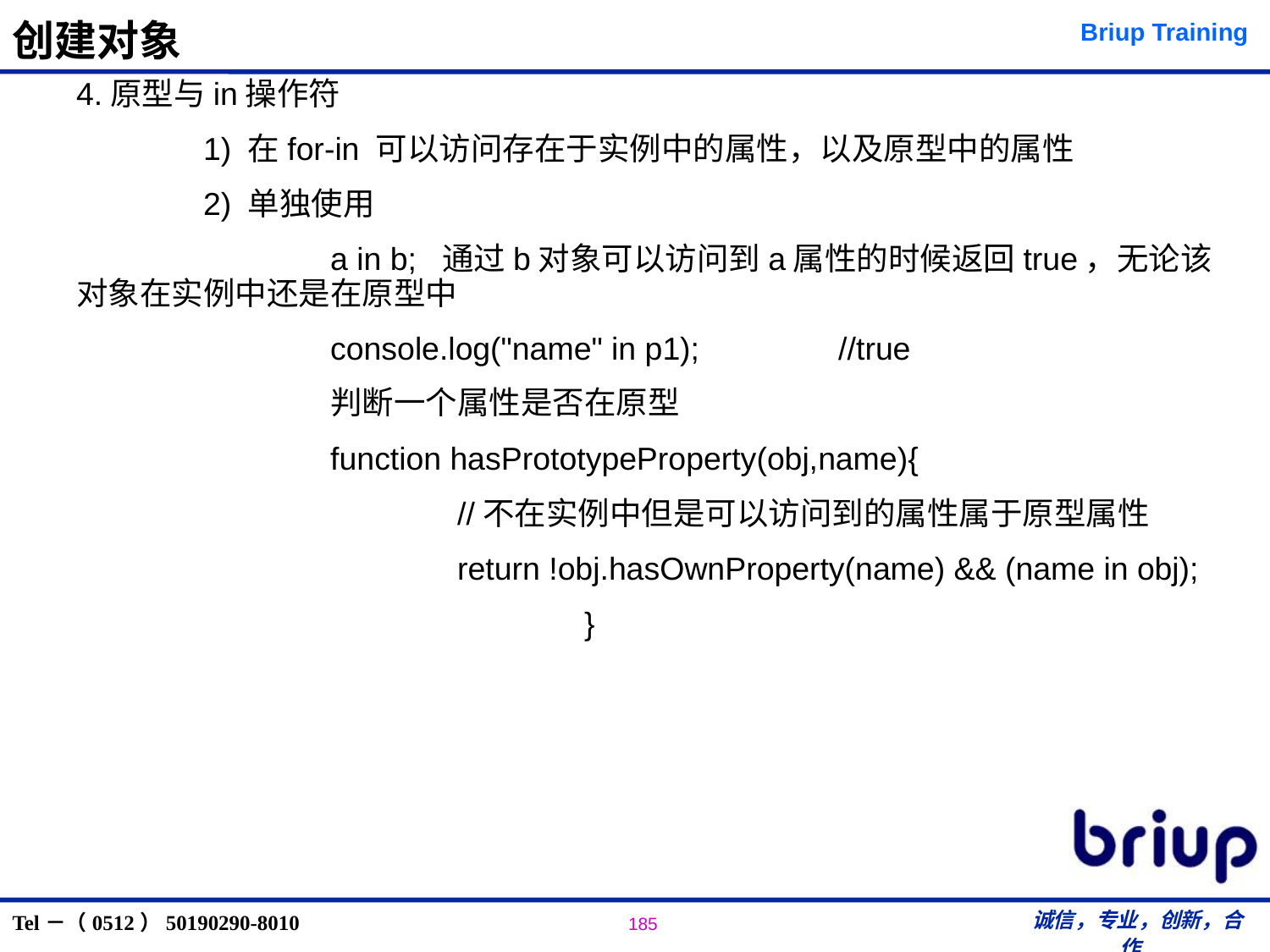

# 创建对象
4.原型与in操作符
	1) 在for-in 可以访问存在于实例中的属性，以及原型中的属性
	2) 单独使用
		a in b;  通过b对象可以访问到a属性的时候返回true，无论该对象在实例中还是在原型中
		console.log("name" in p1);		//true
		判断一个属性是否在原型
		function hasPrototypeProperty(obj,name){
			//不在实例中但是可以访问到的属性属于原型属性
			return !obj.hasOwnProperty(name) && (name in obj);
				}